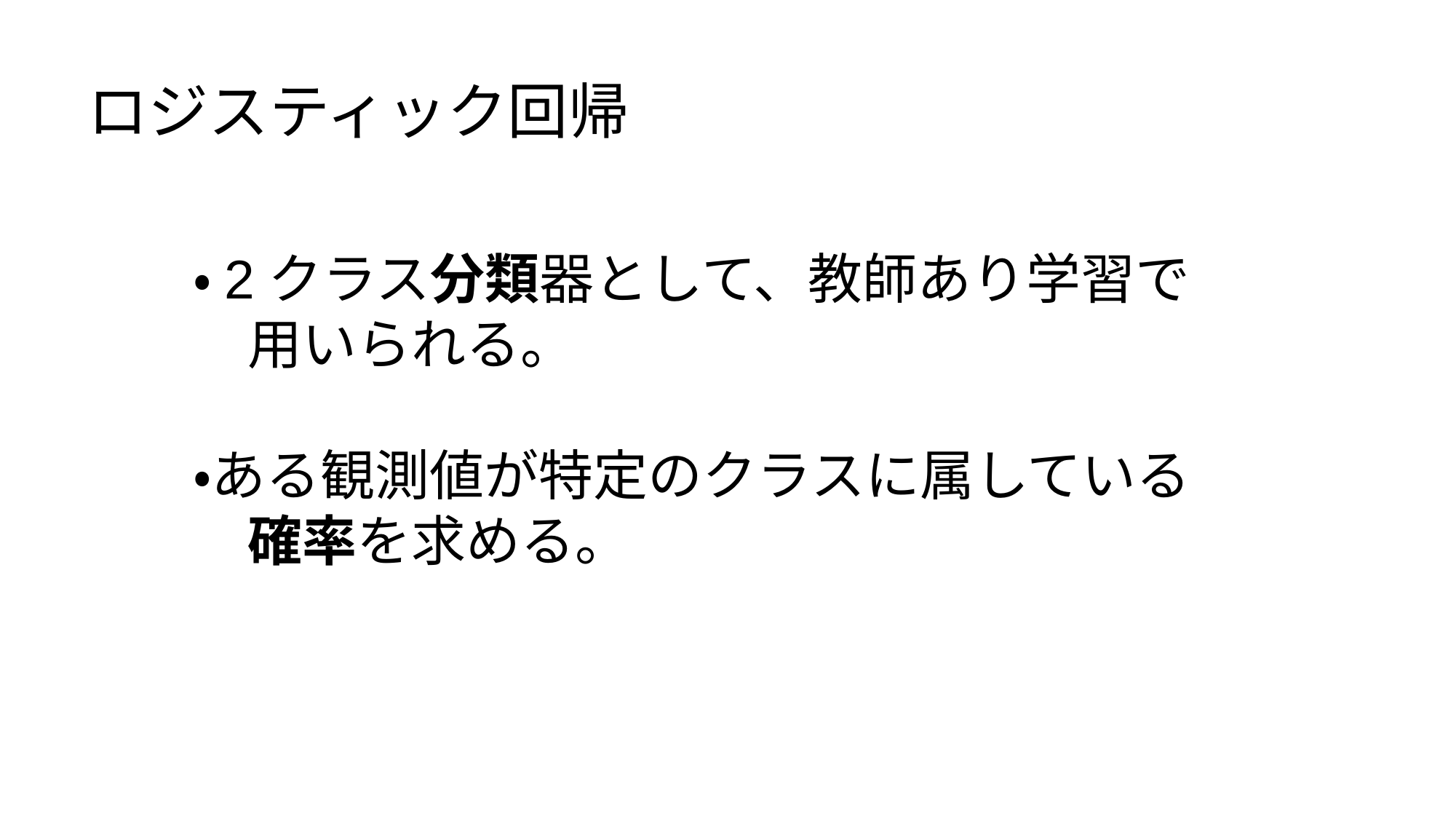

ロジスティック回帰
・2クラス分類器として、教師あり学習で
　用いられる。

・ある観測値が特定のクラスに属している
　確率を求める。